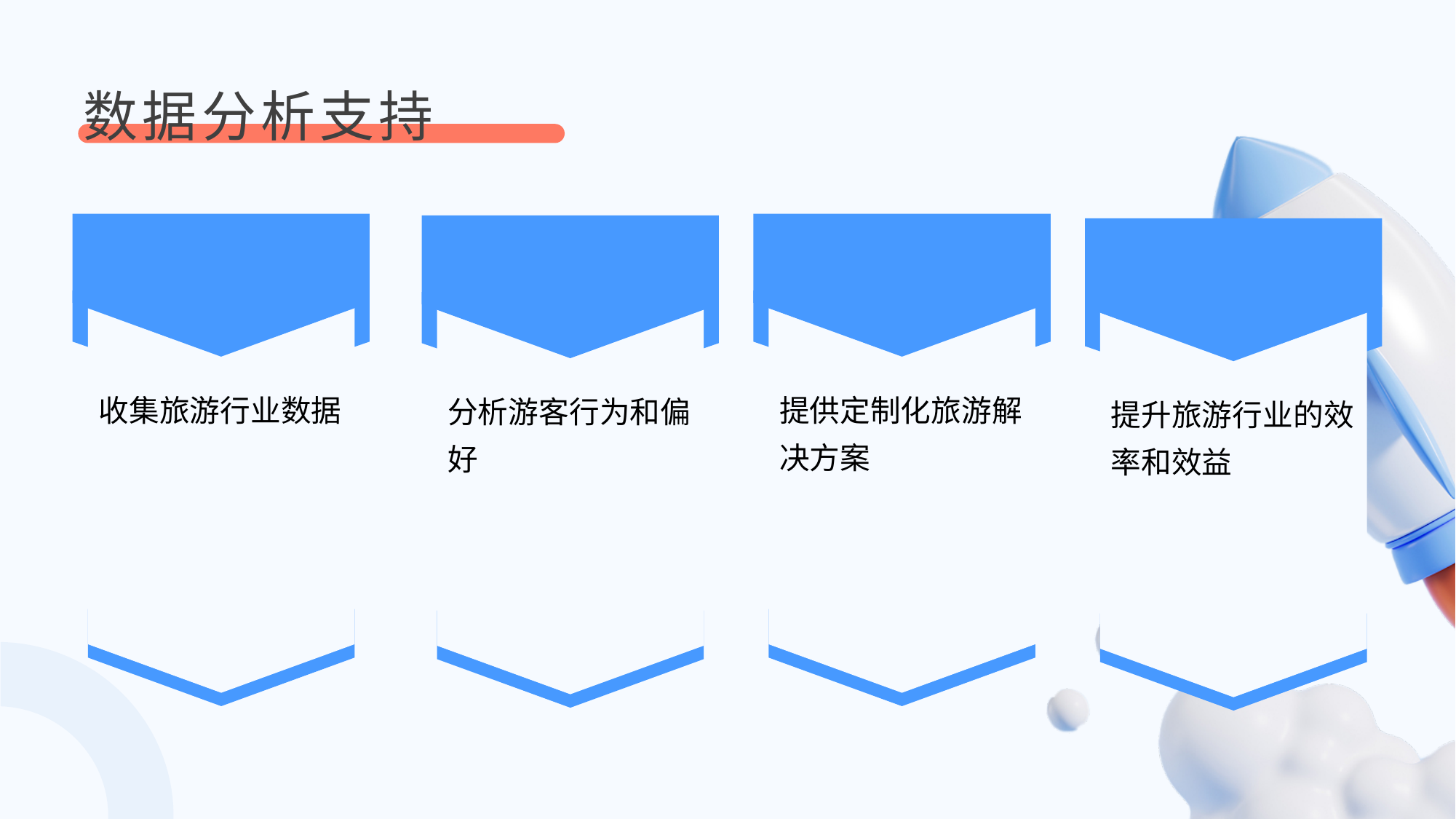

数据分析支持

收集旅游行业数据
提供定制化旅游解决方案
分析游客行为和偏好
提升旅游行业的效率和效益